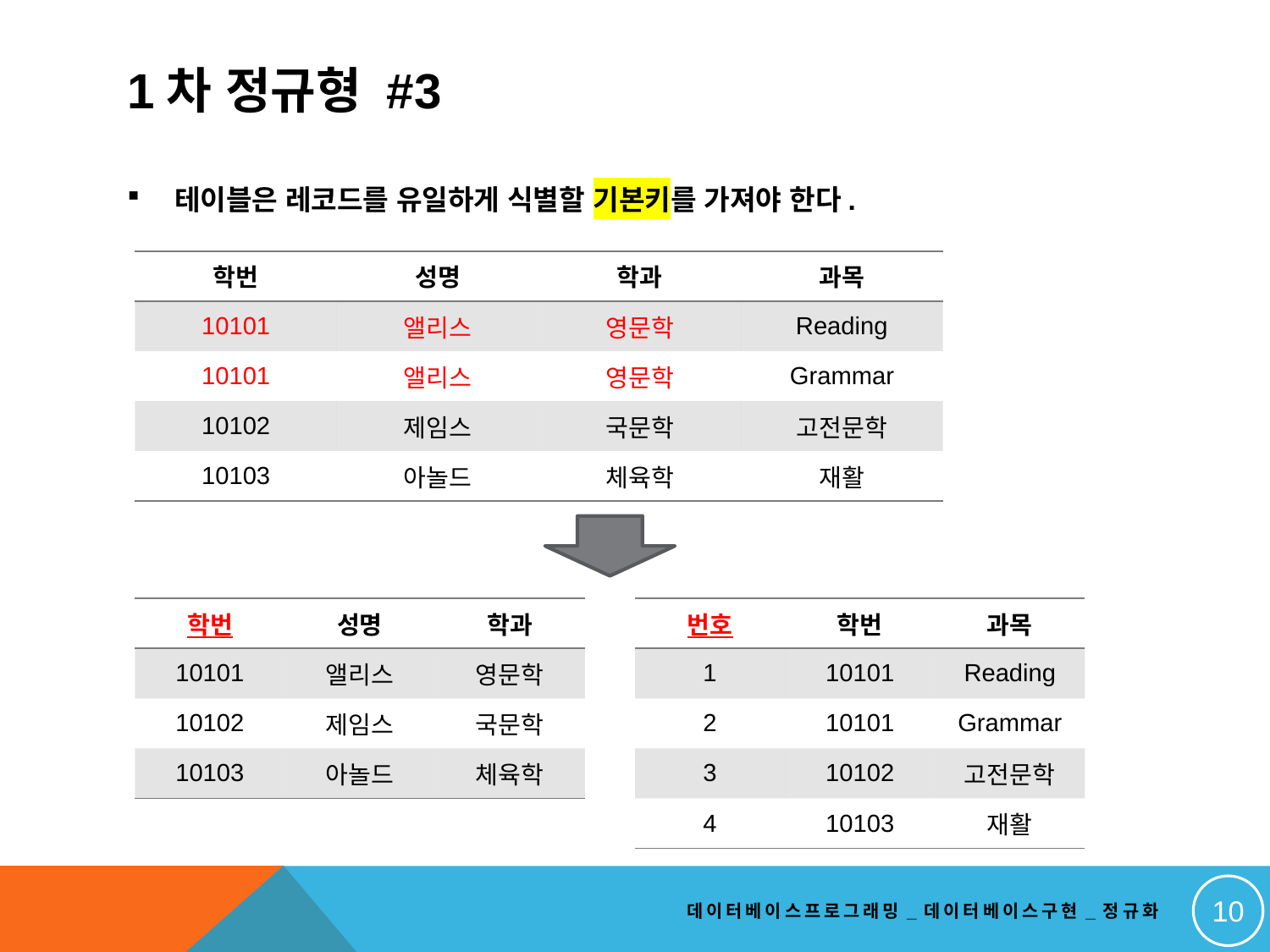

# 1차 정규형 #3
테이블은 레코드를 유일하게 식별할 기본키를 가져야 한다.
| 학번 | 성명 | 학과 | 과목 |
| --- | --- | --- | --- |
| 10101 | 앨리스 | 영문학 | Reading |
| 10101 | 앨리스 | 영문학 | Grammar |
| 10102 | 제임스 | 국문학 | 고전문학 |
| 10103 | 아놀드 | 체육학 | 재활 |

| 학번 | 성명 | 학과 |
| --- | --- | --- |
| 10101 | 앨리스 | 영문학 |
| 10102 | 제임스 | 국문학 |
| 10103 | 아놀드 | 체육학 |
| 번호 | 학번 | 과목 |
| --- | --- | --- |
| 1 | 10101 | Reading |
| 2 | 10101 | Grammar |
| 3 | 10102 | 고전문학 |
| 4 | 10103 | 재활 |
10
데이터베이스프로그래밍_데이터베이스구현_정규화